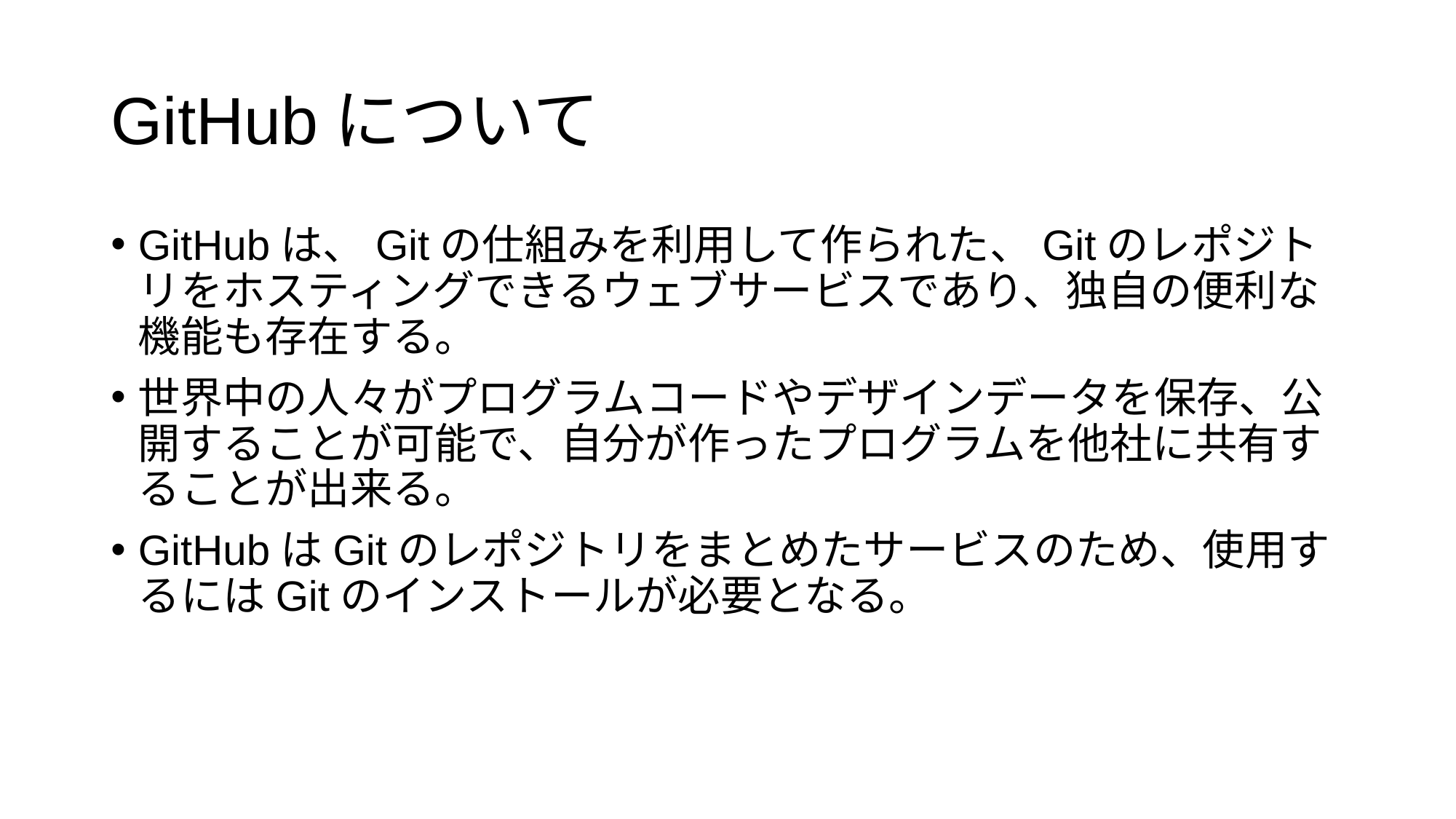

# GitHubについて
GitHubは、Gitの仕組みを利用して作られた、Gitのレポジトリをホスティングできるウェブサービスであり、独自の便利な機能も存在する。
世界中の人々がプログラムコードやデザインデータを保存、公開することが可能で、自分が作ったプログラムを他社に共有することが出来る。
GitHubはGitのレポジトリをまとめたサービスのため、使用するにはGitのインストールが必要となる。